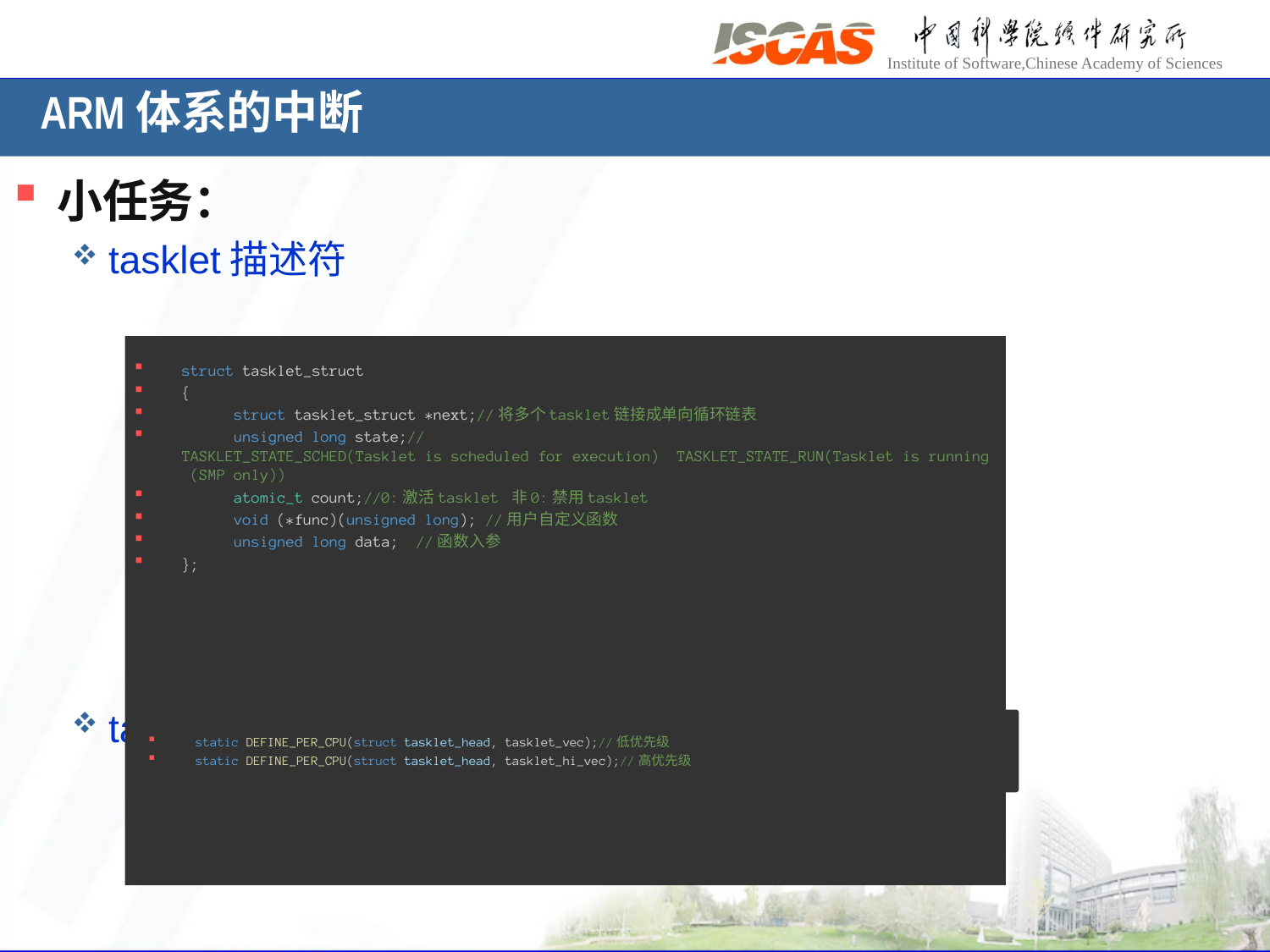

# ARM体系的中断
小任务：
tasklet描述符

tasklet链表

struct tasklet_struct
{
      struct tasklet_struct *next;//将多个tasklet链接成单向循环链表
      unsigned long state;//TASKLET_STATE_SCHED(Tasklet is scheduled for execution)  TASKLET_STATE_RUN(Tasklet is running (SMP only))
      atomic_t count;//0:激活tasklet 非0:禁用tasklet
      void (*func)(unsigned long); //用户自定义函数
      unsigned long data;  //函数入参
};

static DEFINE_PER_CPU(struct tasklet_head, tasklet_vec);//低优先级
static DEFINE_PER_CPU(struct tasklet_head, tasklet_hi_vec);//高优先级